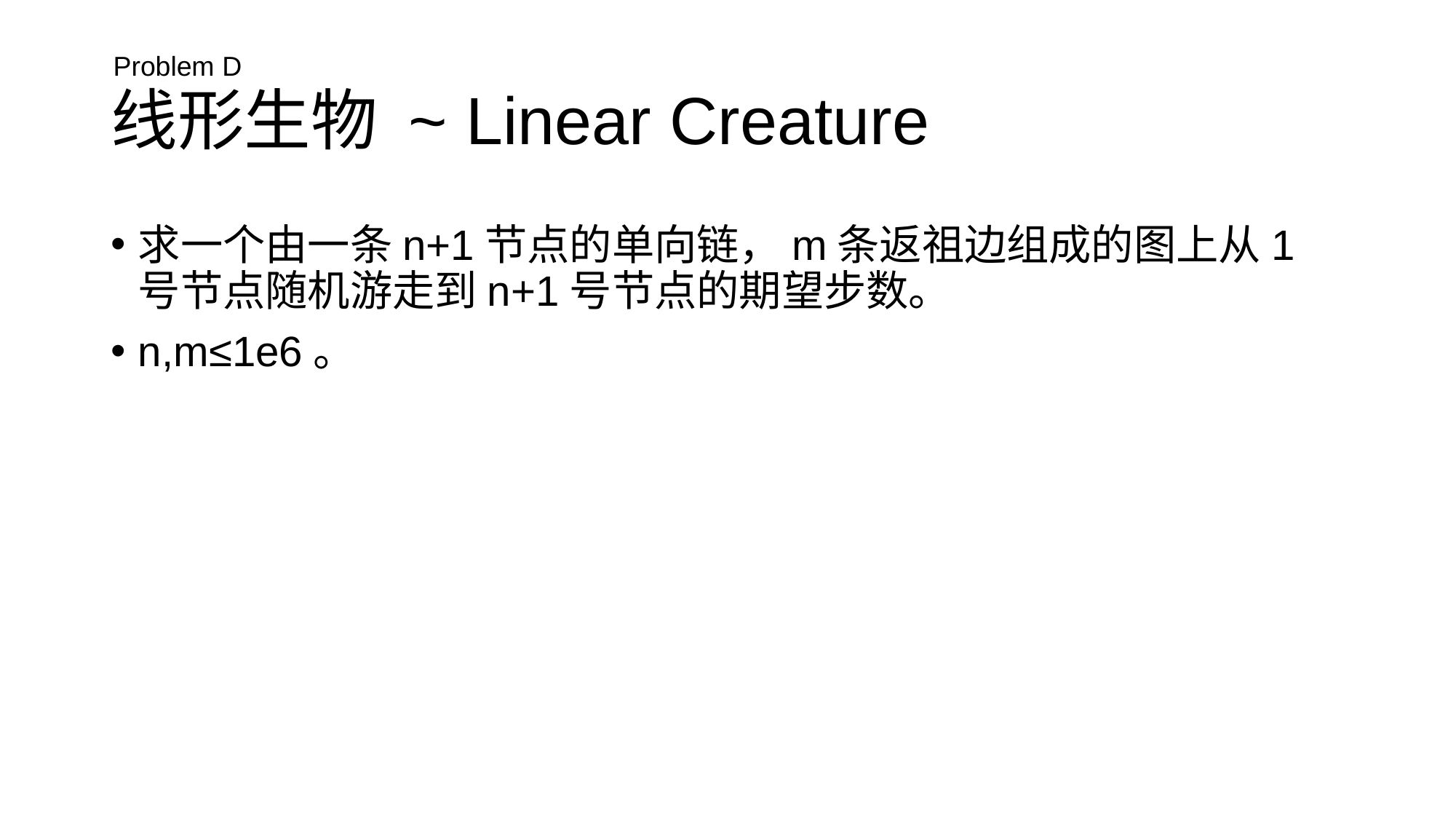

# 线形生物 ~ Linear Creature
Problem D
求一个由一条n+1节点的单向链，m条返祖边组成的图上从1号节点随机游走到n+1号节点的期望步数。
n,m≤1e6。